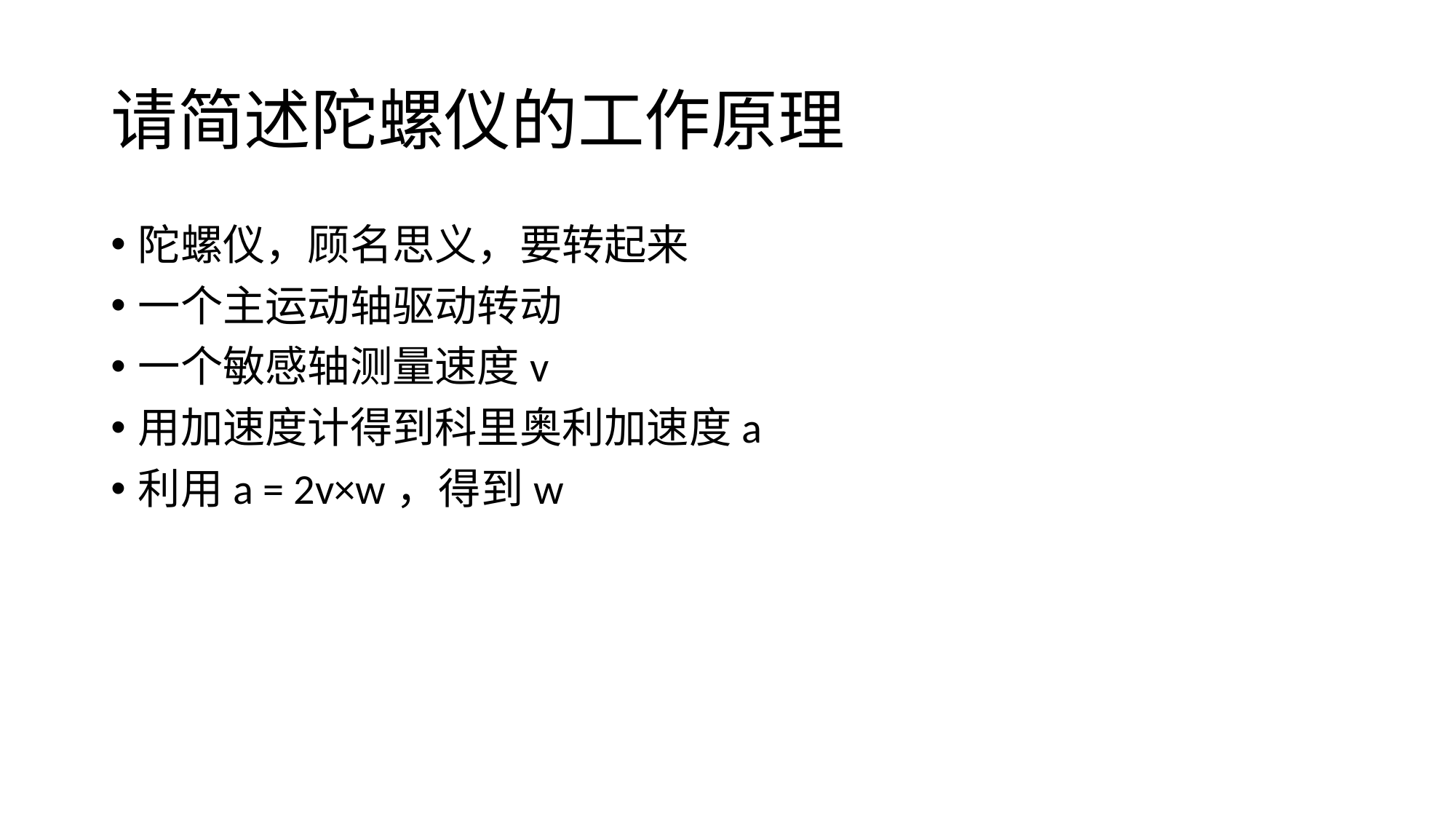

# 请简述陀螺仪的工作原理
陀螺仪，顾名思义，要转起来
一个主运动轴驱动转动
一个敏感轴测量速度v
用加速度计得到科里奥利加速度a
利用a = 2v×w，得到w